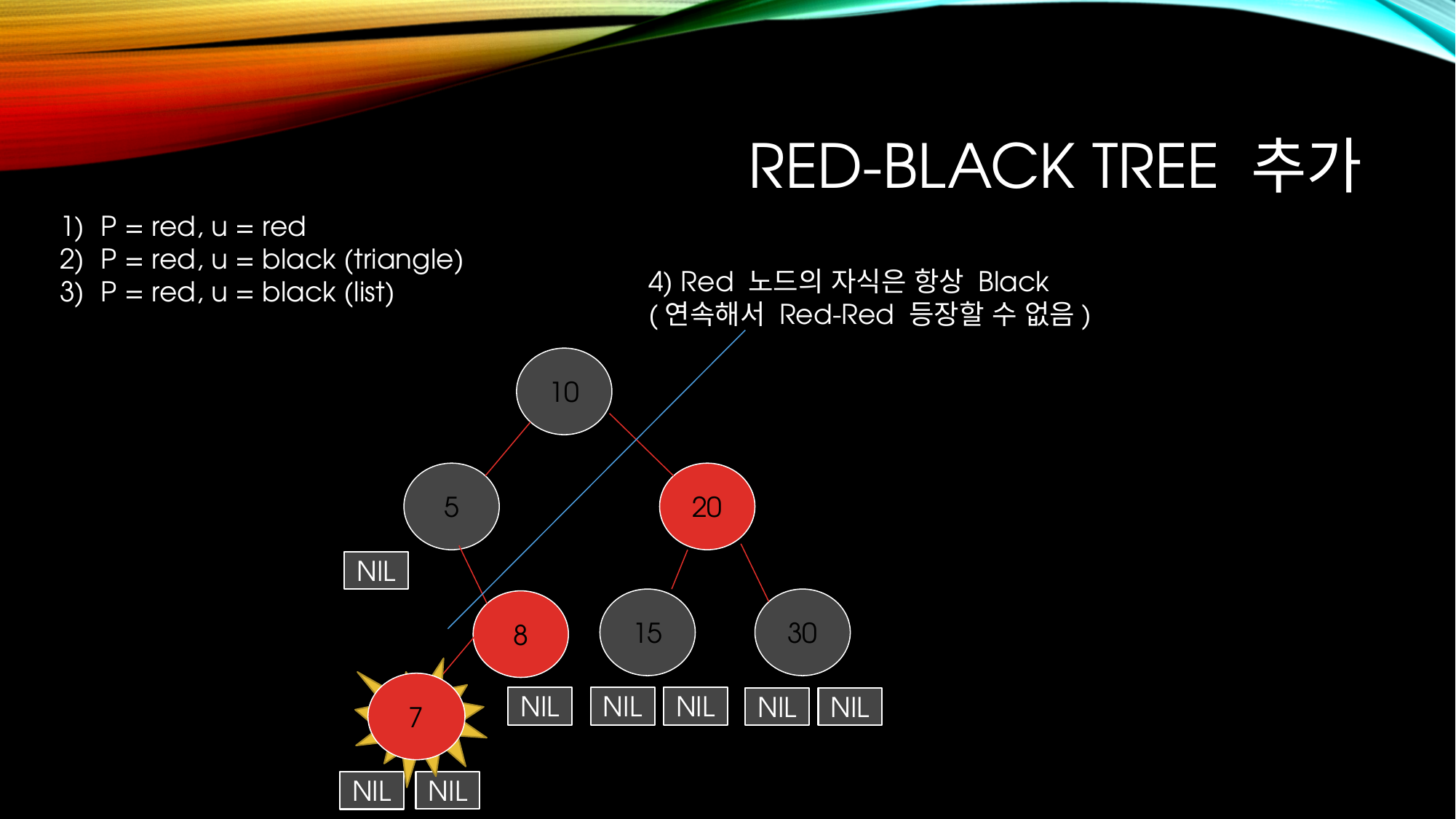

# Red-black tree 추가
P = red, u = red
P = red, u = black (triangle)
P = red, u = black (list)
4) Red 노드의 자식은 항상 Black
(연속해서 Red-Red 등장할 수 없음)
10
5
20
NIL
15
30
8

7
NIL
NIL
NIL
NIL
NIL
NIL
NIL